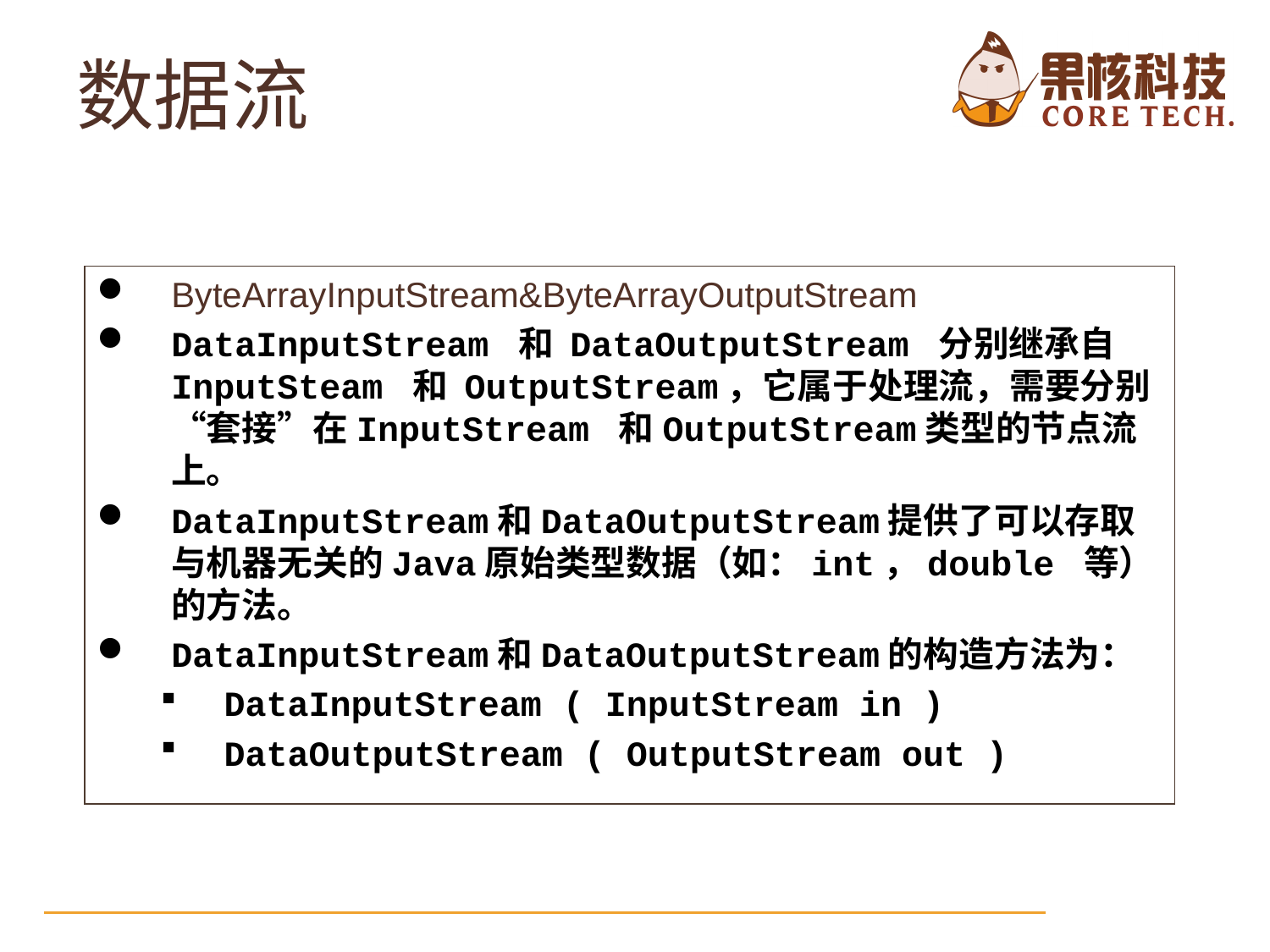

# 数据流
ByteArrayInputStream&ByteArrayOutputStream
DataInputStream 和 DataOutputStream 分别继承自InputSteam 和 OutputStream，它属于处理流，需要分别“套接”在InputStream 和OutputStream类型的节点流上。
DataInputStream和DataOutputStream提供了可以存取与机器无关的Java原始类型数据（如：int，double 等）的方法。
DataInputStream和DataOutputStream的构造方法为：
DataInputStream ( InputStream in )
DataOutputStream ( OutputStream out )